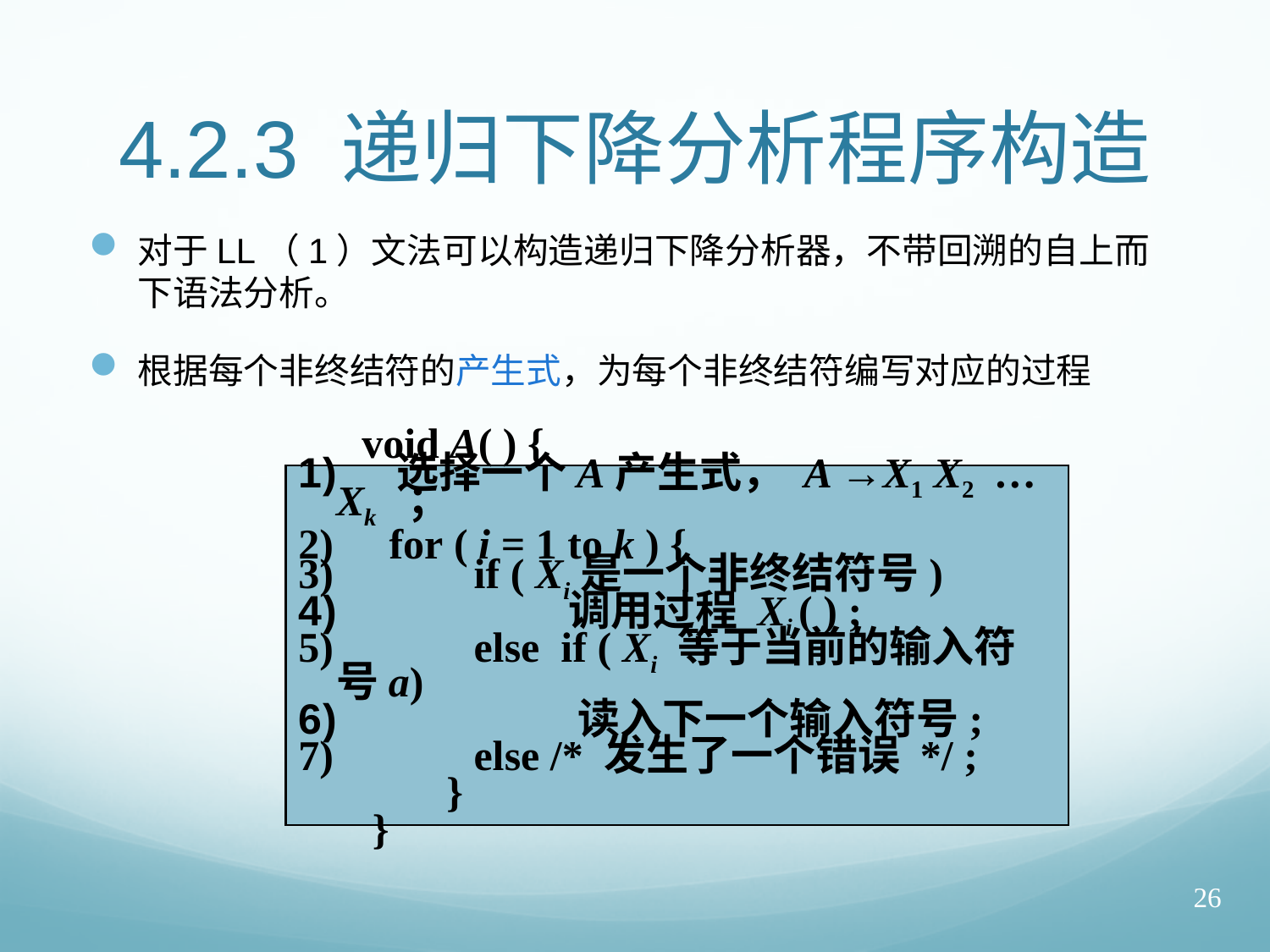

# 4.2.3 递归下降分析程序构造
对于LL（1）文法可以构造递归下降分析器，不带回溯的自上而下语法分析。
根据每个非终结符的产生式，为每个非终结符编写对应的过程

      void A( ) {
     选择一个A产生式， A →X1 X2  … Xk  ；
     for ( i = 1 to k ) {
             if ( Xi是一个非终结符号)
                       调用过程 Xi ( ) ;
             else  if ( Xi 等于当前的输入符号a)
                        读入下一个输入符号;
             else /* 发生了一个错误 */ ;
              }
       }
26